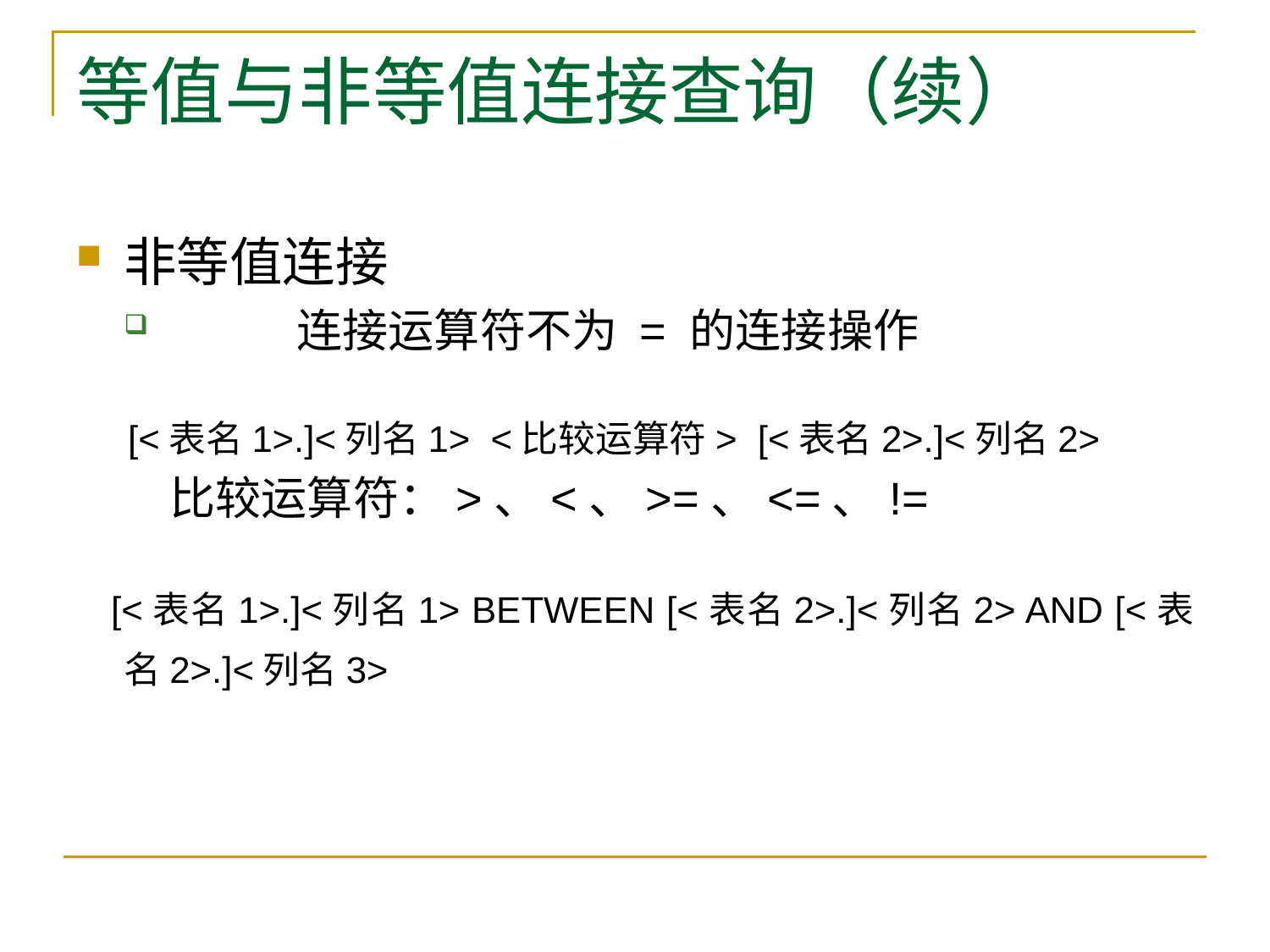

# 等值与非等值连接查询（续）
非等值连接
 	连接运算符不为 = 的连接操作

     [<表名1>.]<列名1>  <比较运算符>  [<表名2>.]<列名2>
比较运算符：>、<、>=、<=、!=

   [<表名1>.]<列名1> BETWEEN [<表名2>.]<列名2> AND [<表名2>.]<列名3>